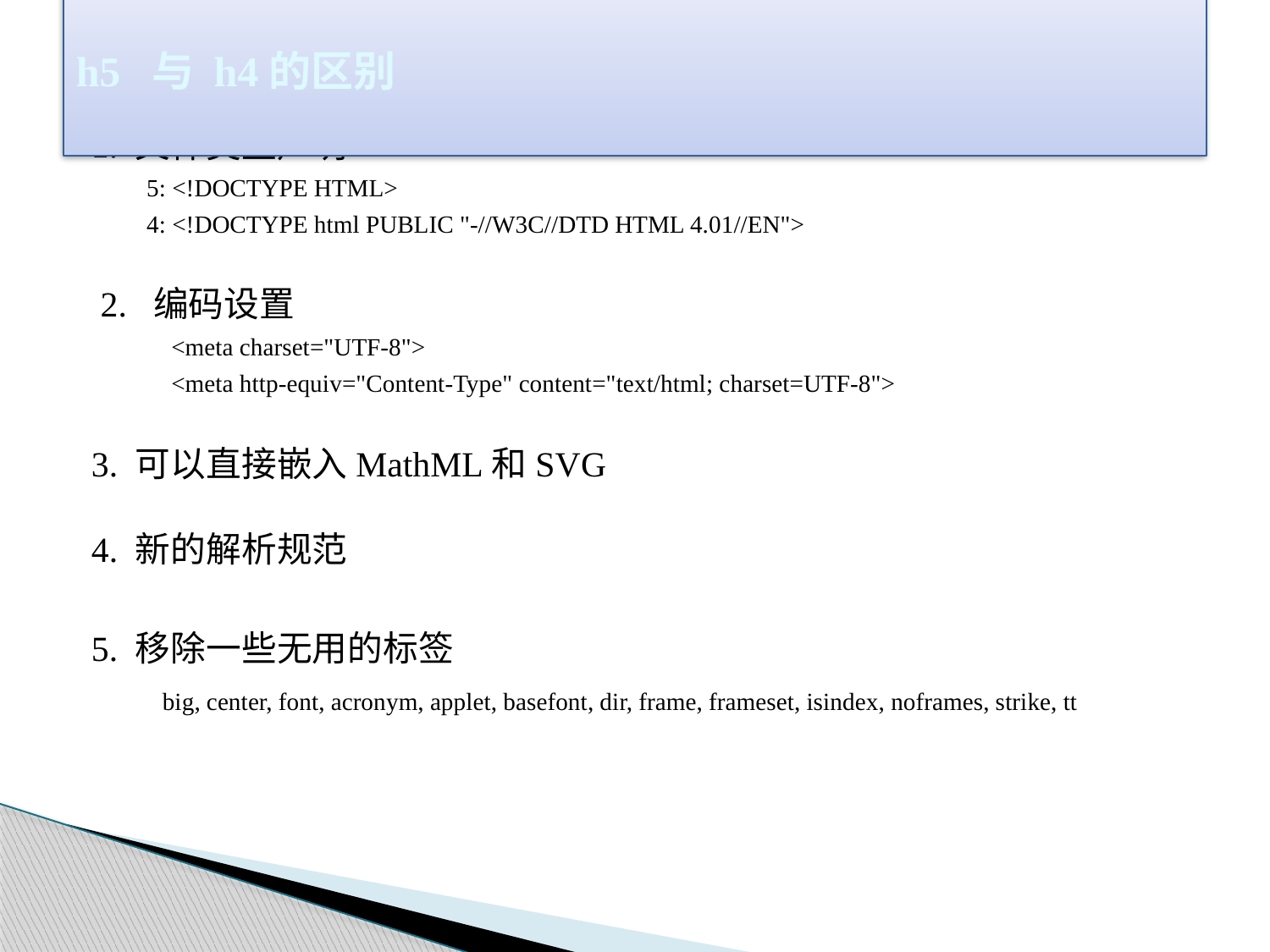

# h5  与 h4的区别
1. 文件类型声明
         5: <!DOCTYPE HTML>
         4: <!DOCTYPE html PUBLIC "-//W3C//DTD HTML 4.01//EN">

 2.  编码设置
             <meta charset="UTF-8">
             <meta http-equiv="Content-Type" content="text/html; charset=UTF-8">

3. 可以直接嵌入MathML和SVG

4. 新的解析规范

5. 移除一些无用的标签
        big, center, font, acronym, applet, basefont, dir, frame, frameset, isindex, noframes, strike, tt